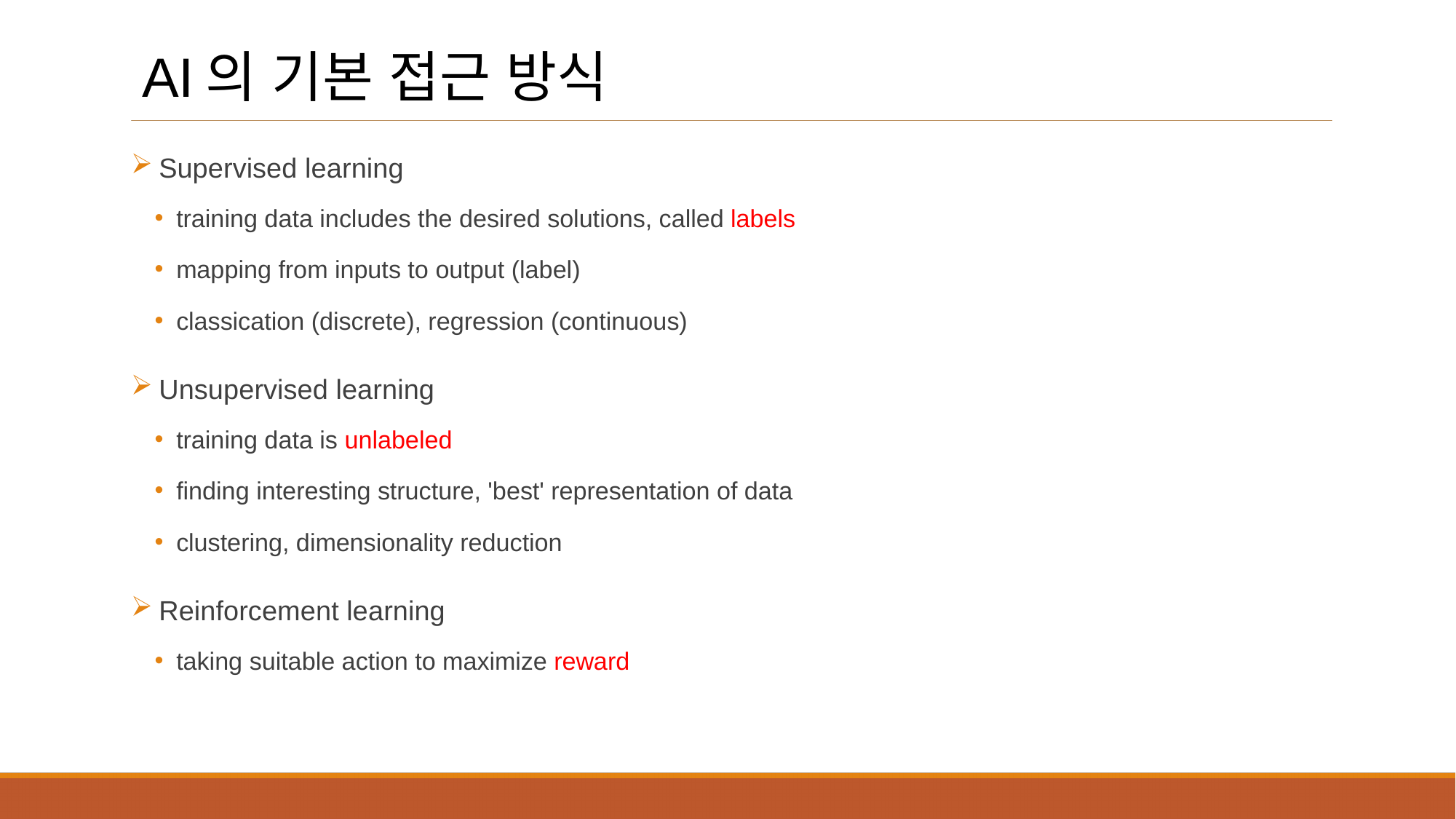

# AI의 기본 접근 방식
 Supervised learning
training data includes the desired solutions, called labels
mapping from inputs to output (label)
classication (discrete), regression (continuous)
 Unsupervised learning
training data is unlabeled
finding interesting structure, 'best' representation of data
clustering, dimensionality reduction
 Reinforcement learning
taking suitable action to maximize reward